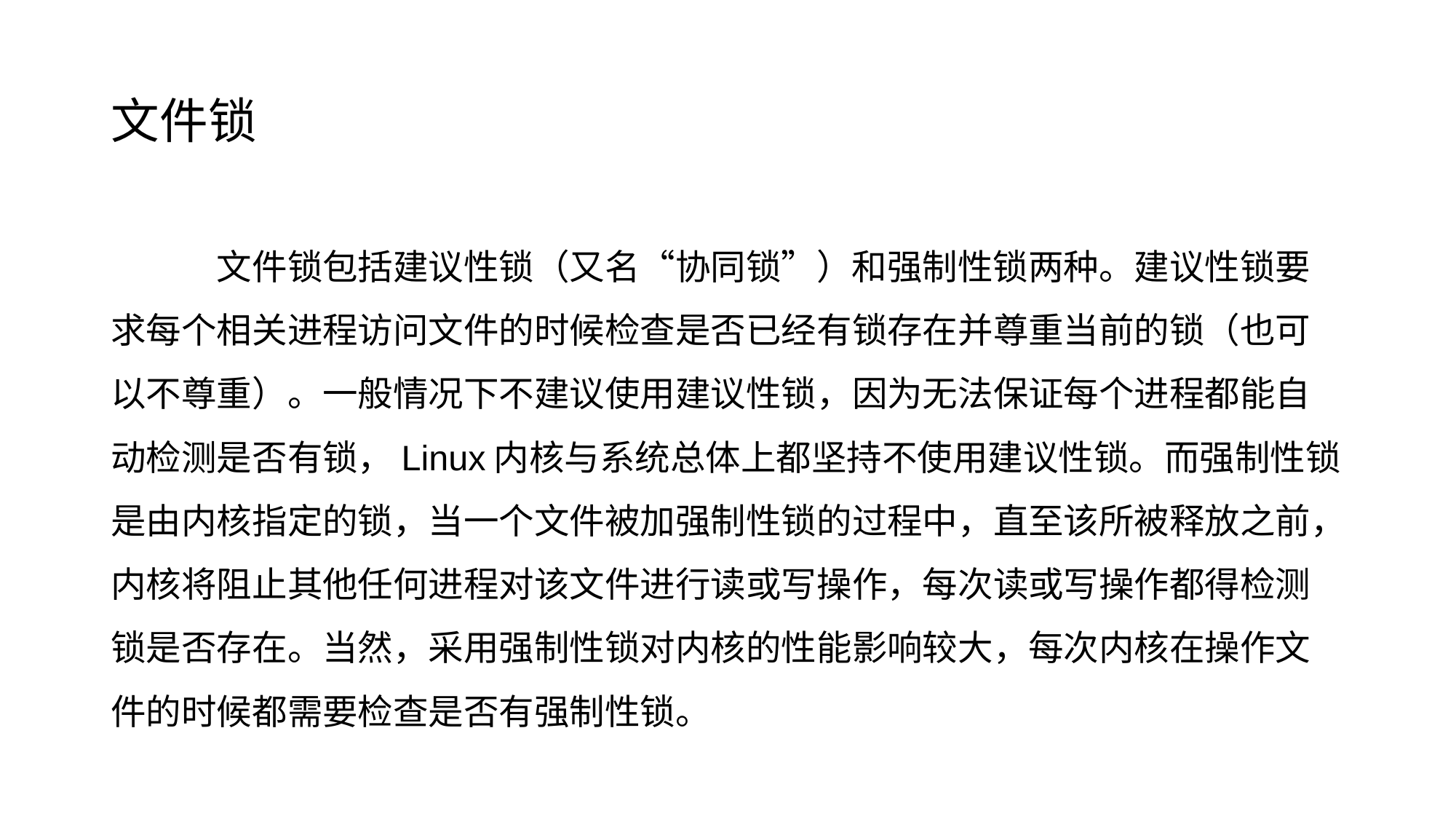

# 文件锁
	文件锁包括建议性锁（又名“协同锁”）和强制性锁两种。建议性锁要求每个相关进程访问文件的时候检查是否已经有锁存在并尊重当前的锁（也可以不尊重）。一般情况下不建议使用建议性锁，因为无法保证每个进程都能自动检测是否有锁，Linux内核与系统总体上都坚持不使用建议性锁。而强制性锁是由内核指定的锁，当一个文件被加强制性锁的过程中，直至该所被释放之前，内核将阻止其他任何进程对该文件进行读或写操作，每次读或写操作都得检测锁是否存在。当然，采用强制性锁对内核的性能影响较大，每次内核在操作文件的时候都需要检查是否有强制性锁。